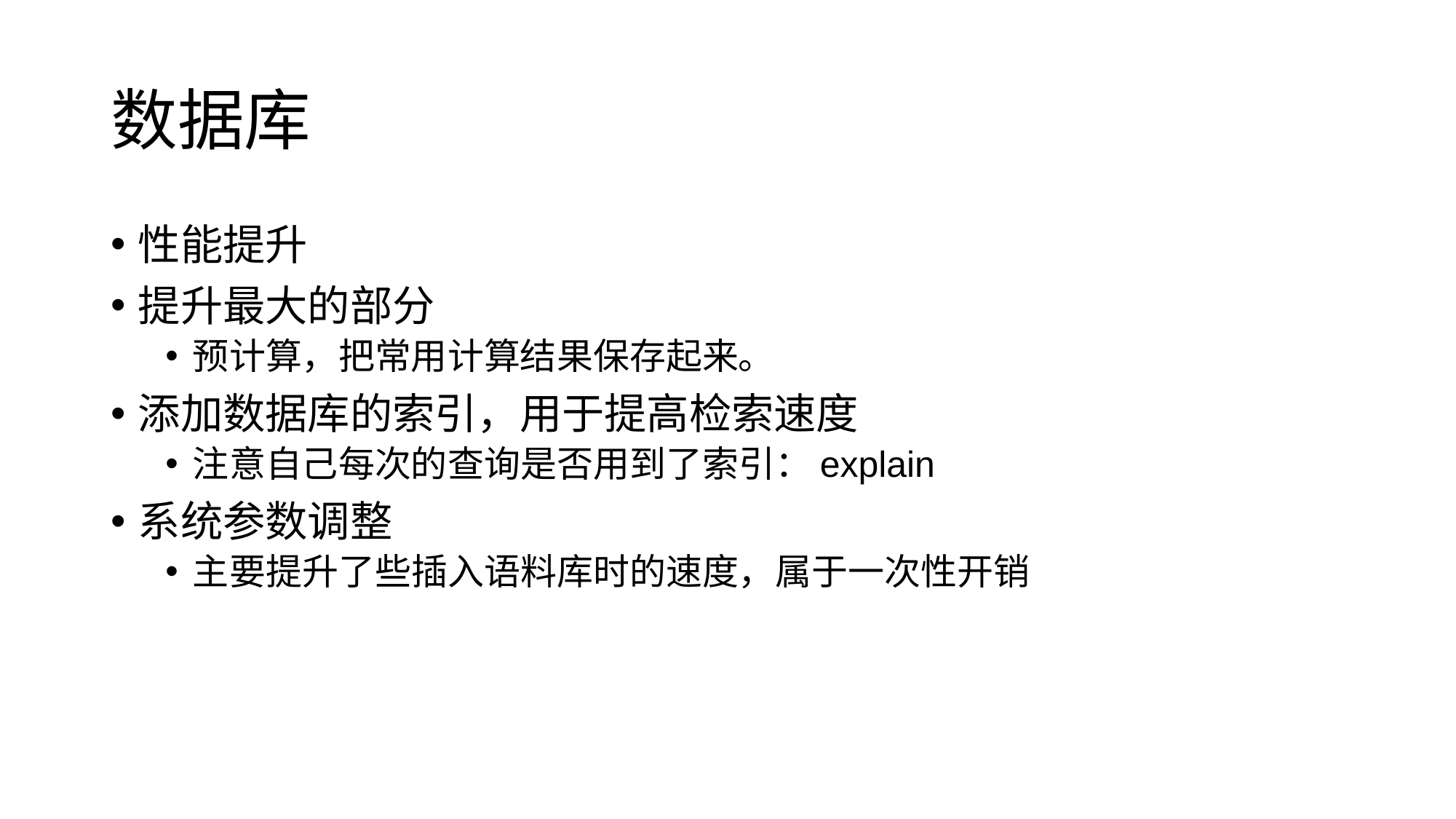

# 数据库
性能提升
提升最大的部分
预计算，把常用计算结果保存起来。
添加数据库的索引，用于提高检索速度
注意自己每次的查询是否用到了索引：explain
系统参数调整
主要提升了些插入语料库时的速度，属于一次性开销